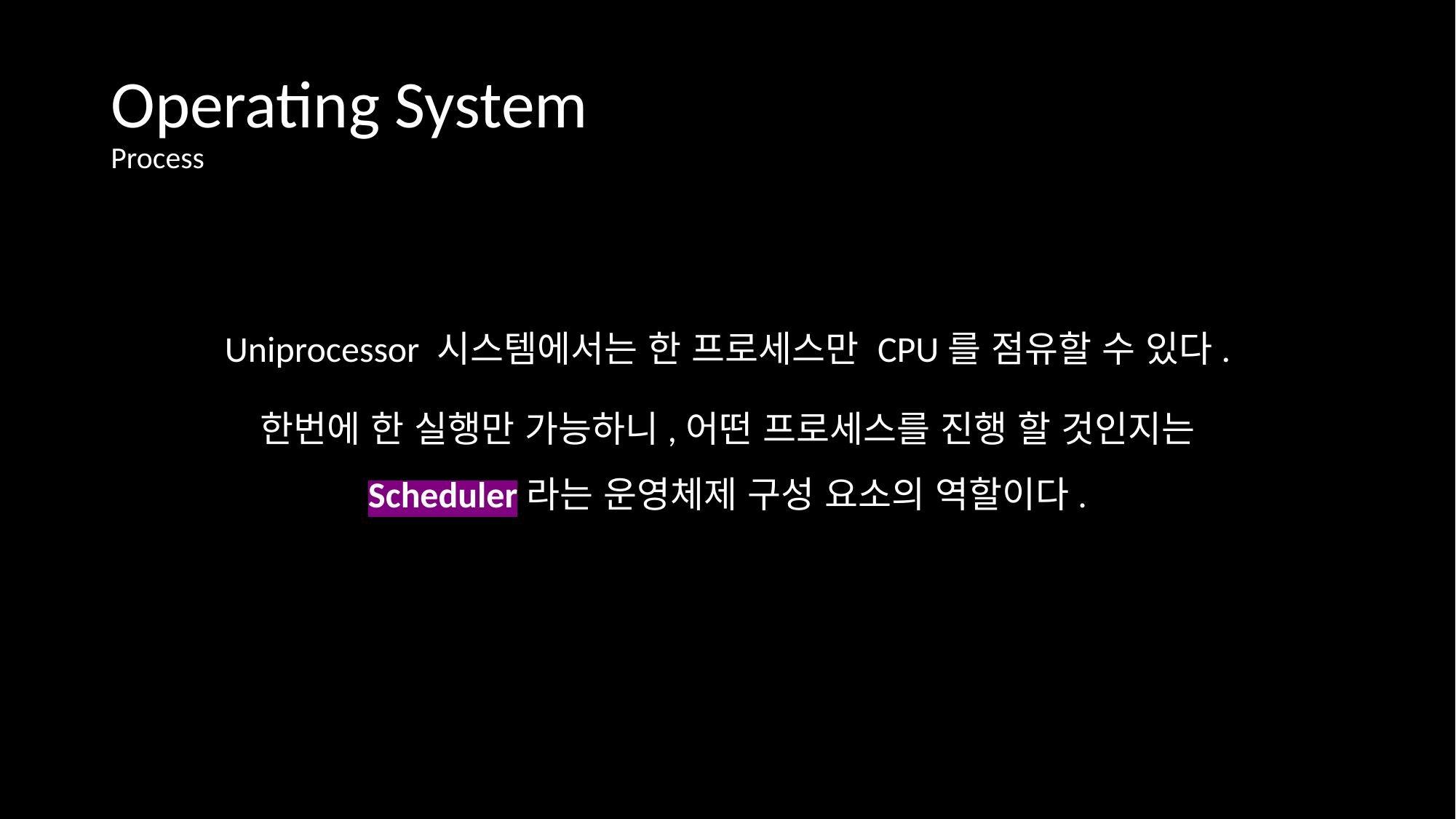

# Operating System Process
Uniprocessor 시스템에서는 한 프로세스만 CPU를 점유할 수 있다.
한번에 한 실행만 가능하니,어떤 프로세스를 진행 할 것인지는
Scheduler라는 운영체제 구성 요소의 역할이다.